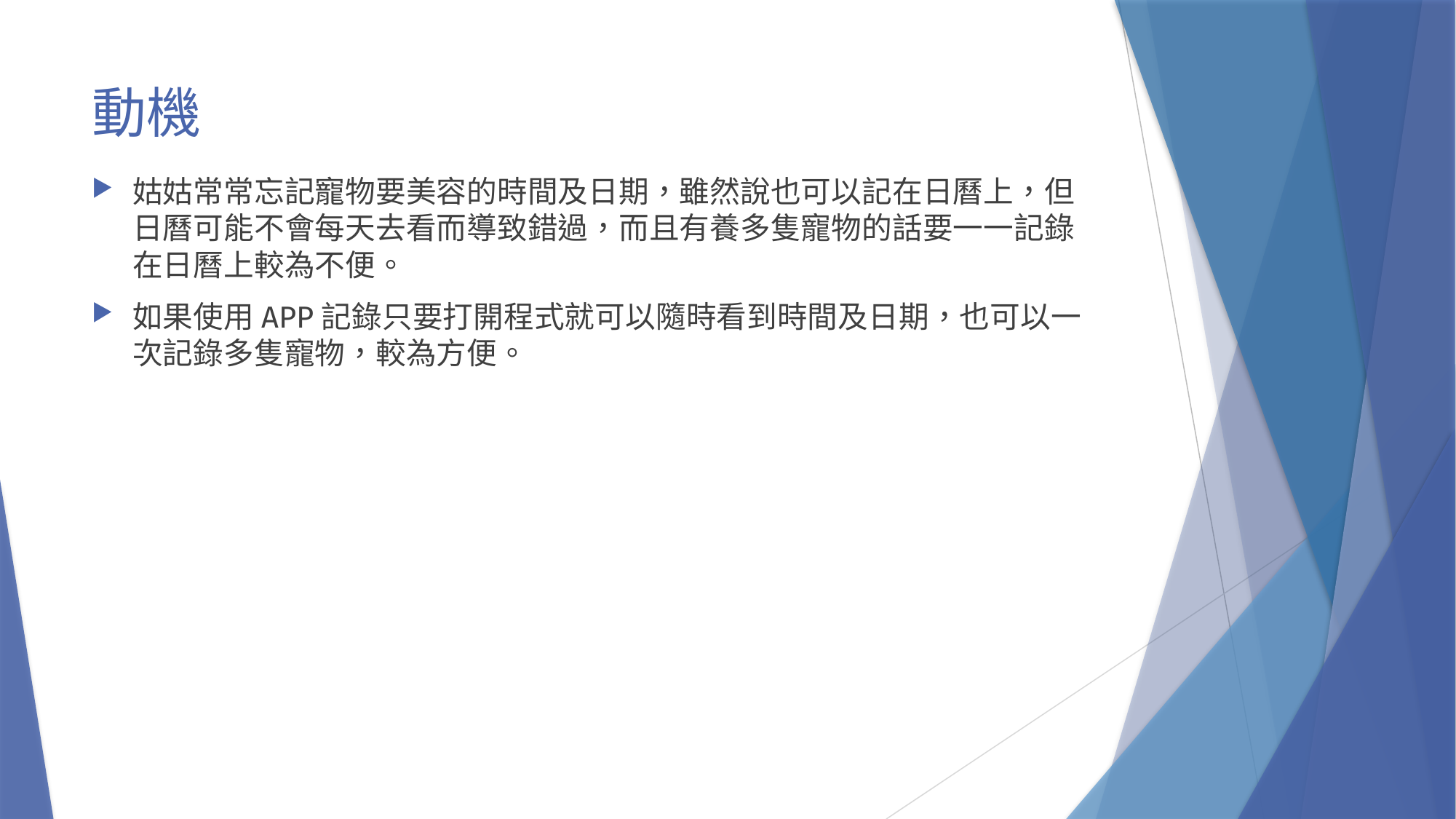

# 動機
姑姑常常忘記寵物要美容的時間及日期，雖然說也可以記在日曆上，但日曆可能不會每天去看而導致錯過，而且有養多隻寵物的話要一一記錄在日曆上較為不便。
如果使用APP記錄只要打開程式就可以隨時看到時間及日期，也可以一次記錄多隻寵物，較為方便。